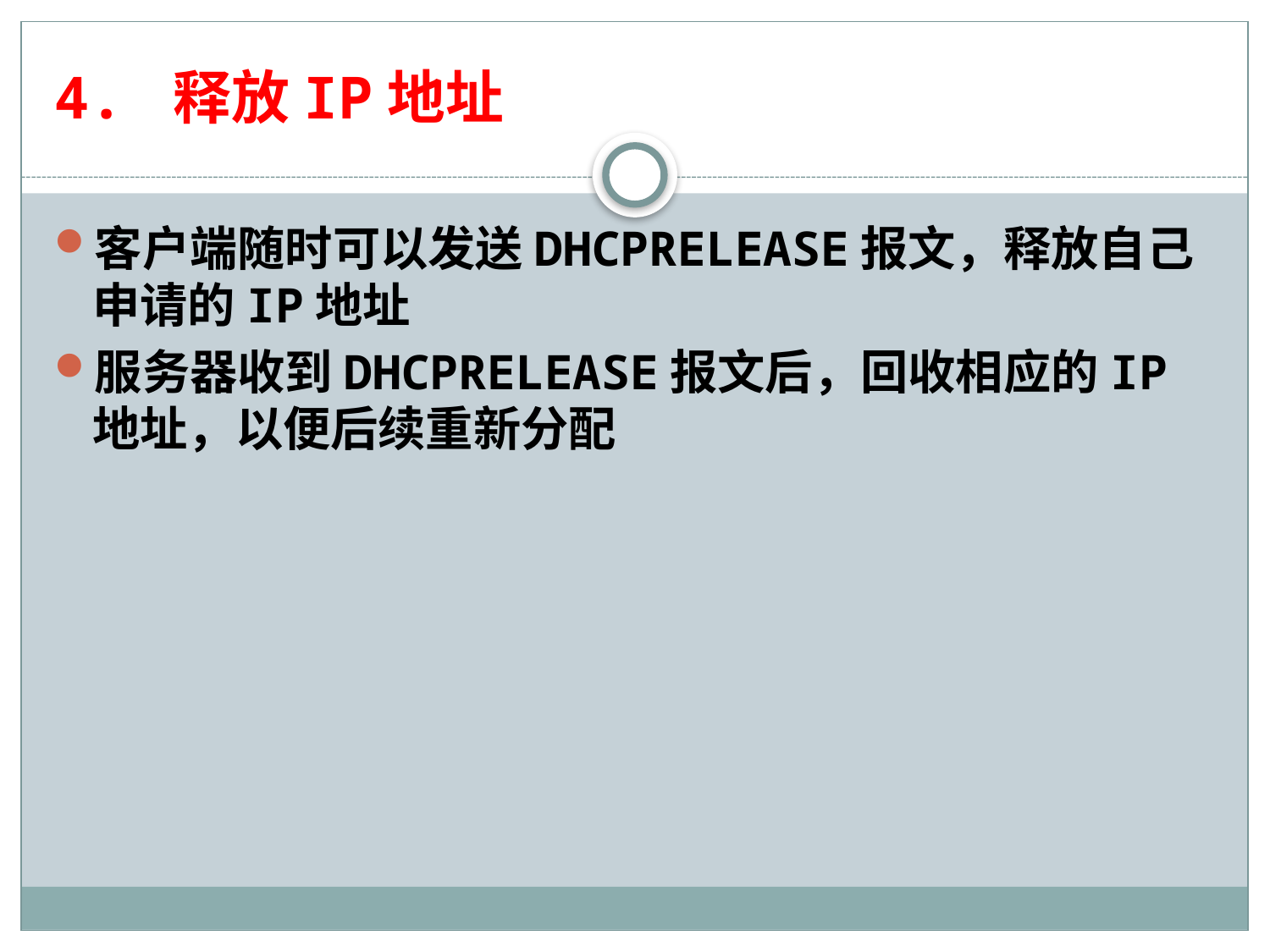

# 4. 释放IP地址
客户端随时可以发送DHCPRELEASE报文，释放自己申请的IP地址
服务器收到DHCPRELEASE报文后，回收相应的IP地址，以便后续重新分配